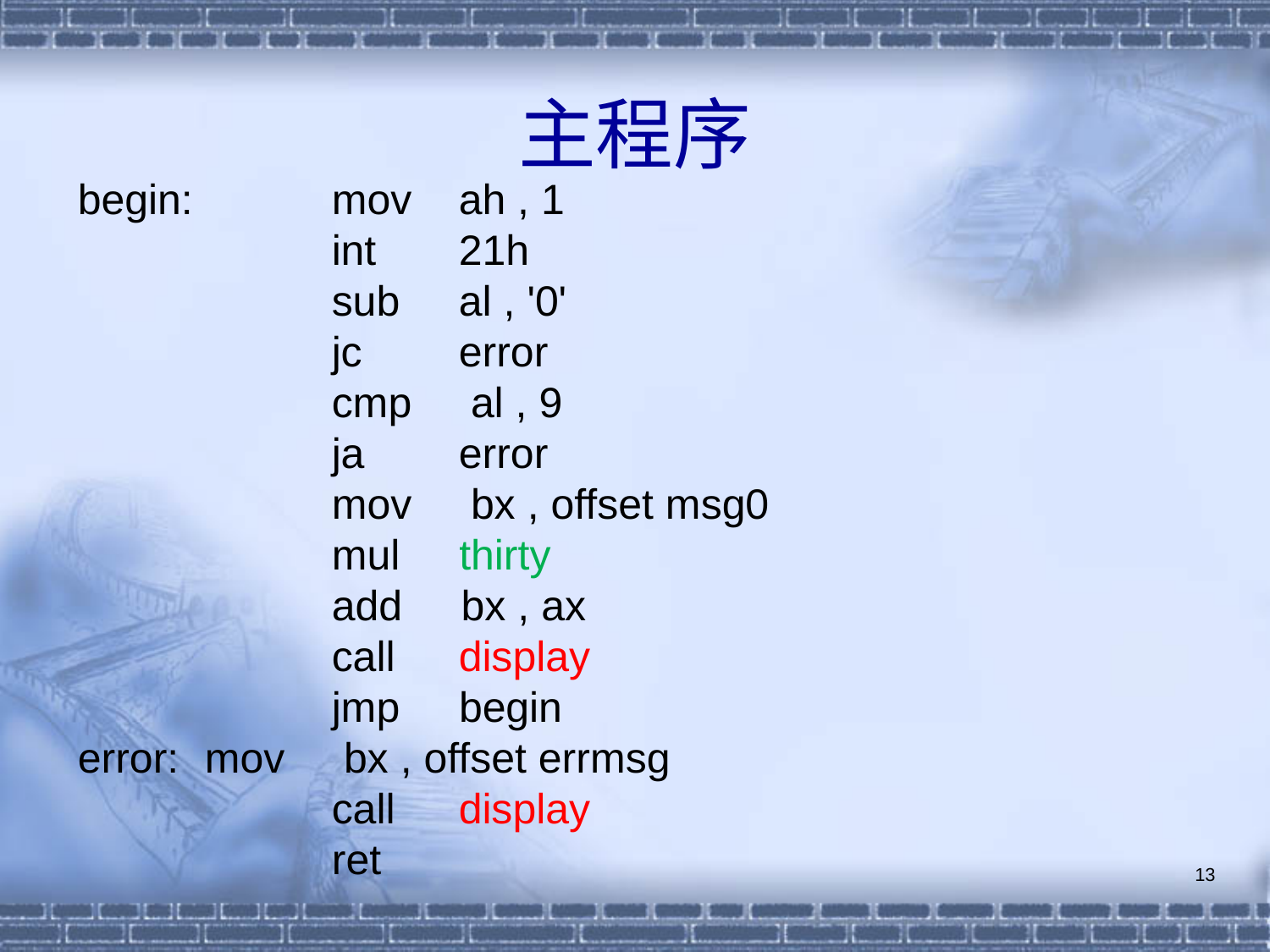

# 主程序
begin:		mov	ah , 1
        		int     	21h
        		sub     al , '0'
        		jc      	error
        		cmp     al , 9
        		ja      	error
       		mov     bx , offset msg0
        		mul     thirty
        		add     bx , ax
        		call    	display
        		jmp     begin
error:  	mov     bx , offset errmsg
        		call    	display
        		ret
13